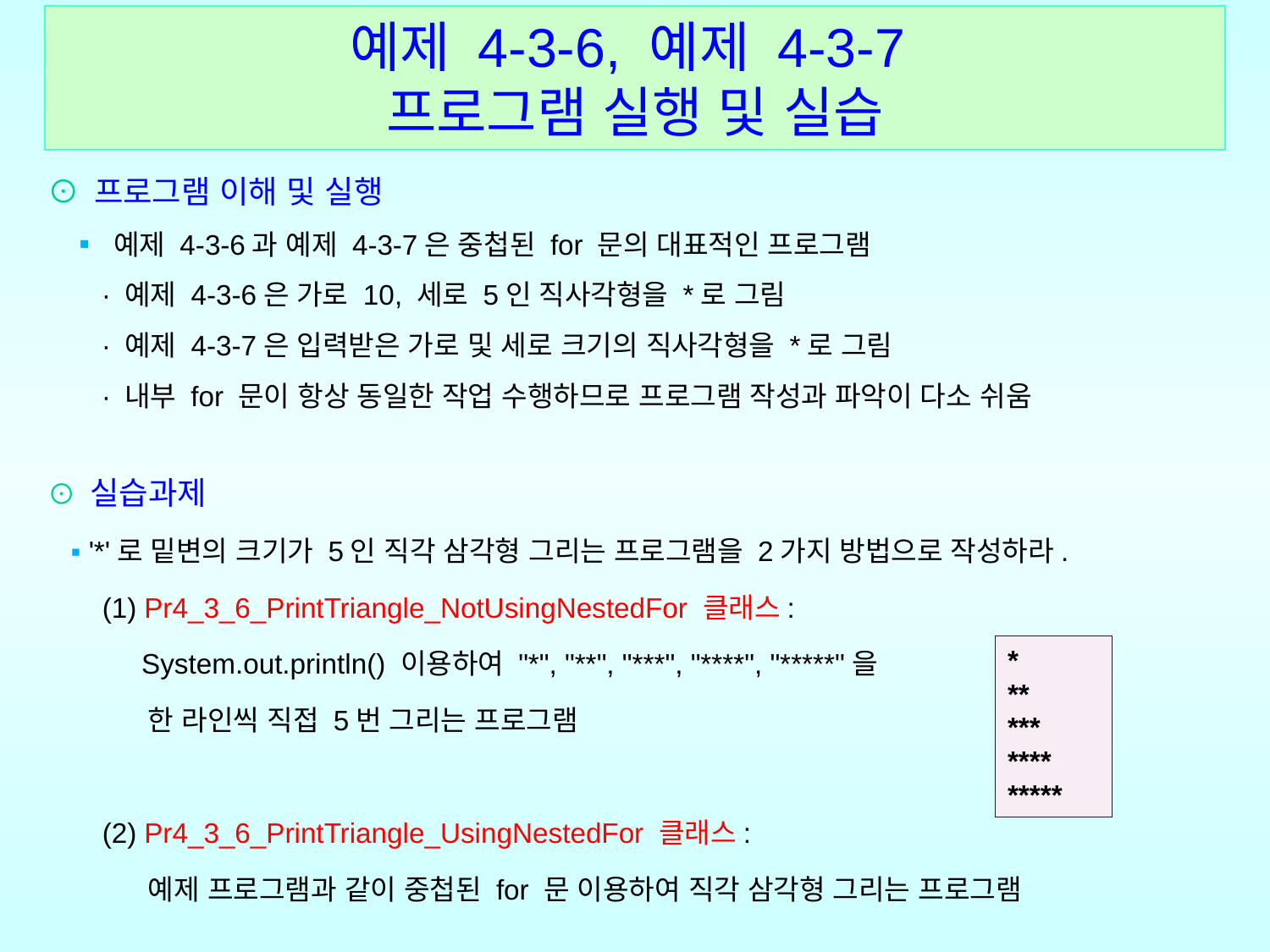

예제 4-3-6, 예제 4-3-7
프로그램 실행 및 실습
⊙ 프로그램 이해 및 실행
   ▪ 예제 4-3-6과 예제 4-3-7은 중첩된 for 문의 대표적인 프로그램
       ∙ 예제 4-3-6은 가로 10, 세로 5인 직사각형을 *로 그림
       ∙ 예제 4-3-7은 입력받은 가로 및 세로 크기의 직사각형을 *로 그림
       ∙ 내부 for 문이 항상 동일한 작업 수행하므로 프로그램 작성과 파악이 다소 쉬움

⊙ 실습과제
   ▪ '*'로 밑변의 크기가 5인 직각 삼각형 그리는 프로그램을 2가지 방법으로 작성하라.
       (1) Pr4_3_6_PrintTriangle_NotUsingNestedFor 클래스:
            System.out.println() 이용하여 "*", "**", "***", "****", "*****"을
            한 라인씩 직접 5번 그리는 프로그램

       (2) Pr4_3_6_PrintTriangle_UsingNestedFor 클래스:
            예제 프로그램과 같이 중첩된 for 문 이용하여 직각 삼각형 그리는 프로그램
*
**
***
****
*****